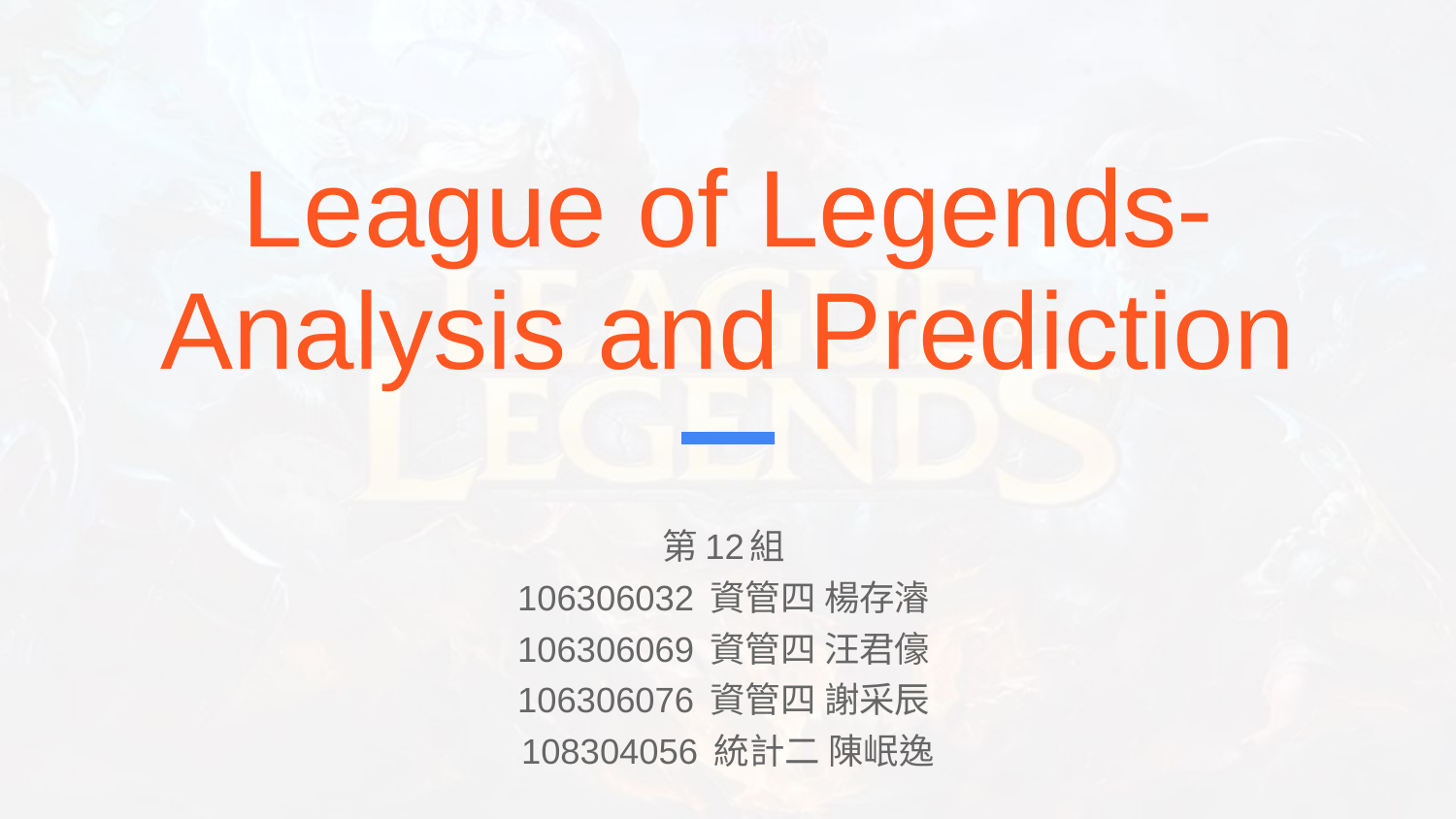

# League of Legends-
Analysis and Prediction
第12組
106306032 資管四 楊存濬
106306069 資管四 汪君儫
106306076 資管四 謝采辰
108304056 統計二 陳岷逸